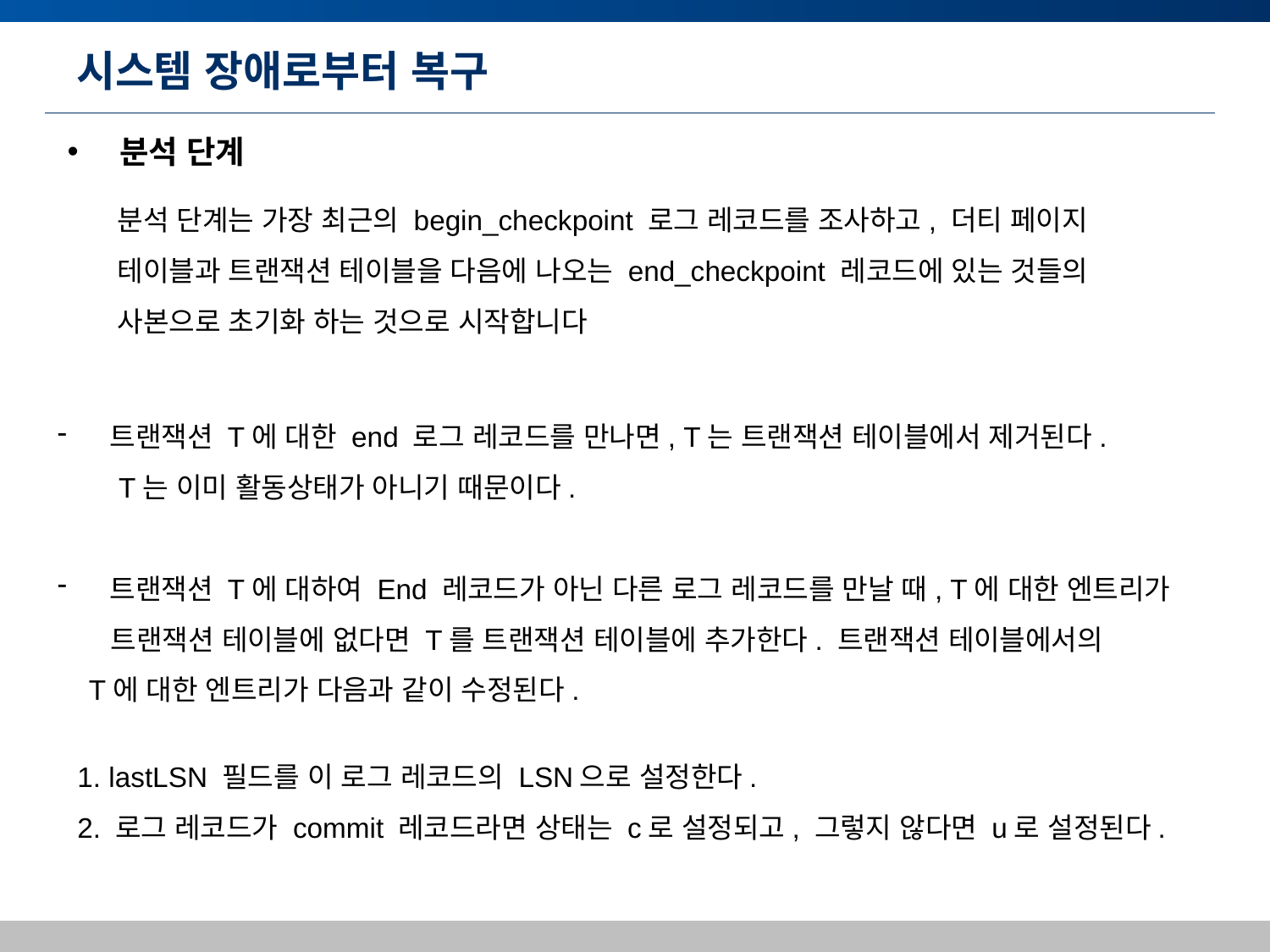

# 시스템 장애로부터 복구
  분석 단계
분석 단계는 가장 최근의 begin_checkpoint 로그 레코드를 조사하고, 더티 페이지 테이블과 트랜잭션 테이블을 다음에 나오는 end_checkpoint 레코드에 있는 것들의 사본으로 초기화 하는 것으로 시작합니다
  트랜잭션 T에 대한 end 로그 레코드를 만나면, T는 트랜잭션 테이블에서 제거된다.
    T는 이미 활동상태가 아니기 때문이다.

  트랜잭션 T에 대하여 End 레코드가 아닌 다른 로그 레코드를 만날 때, T에 대한 엔트리가
   트랜잭션 테이블에 없다면 T를 트랜잭션 테이블에 추가한다. 트랜잭션 테이블에서의
    T에 대한 엔트리가 다음과 같이 수정된다.
1. lastLSN 필드를 이 로그 레코드의 LSN으로 설정한다.
2. 로그 레코드가 commit 레코드라면 상태는 c로 설정되고, 그렇지 않다면 u로 설정된다.